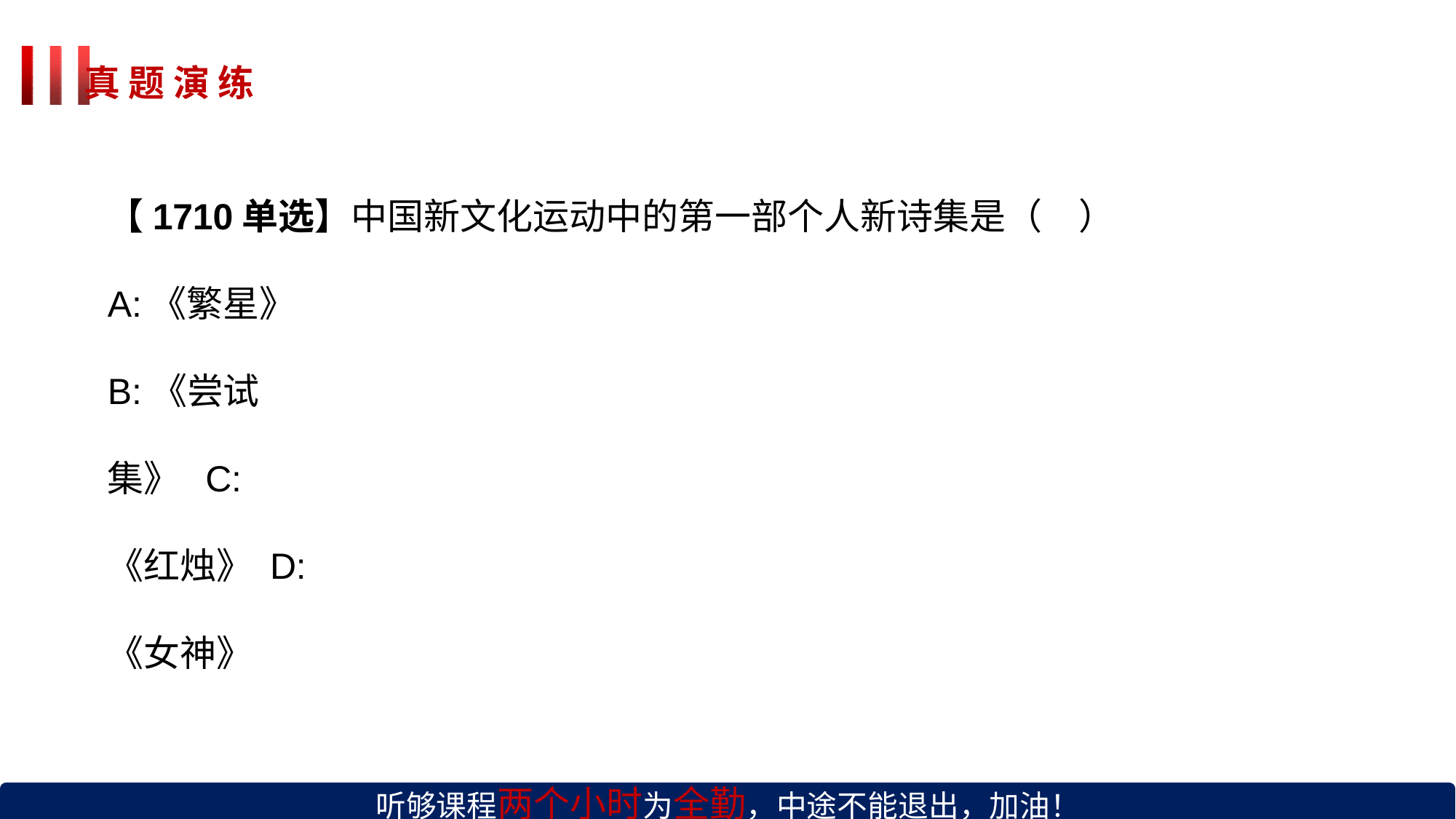

# 真 题 演 练
【1710单选】中国新文化运动中的第一部个人新诗集是（	）
A:《繁星》 B:《尝试集》  C:《红烛》 D:《女神》

听够课程两个小时为全勤，中途不能退出，加油！